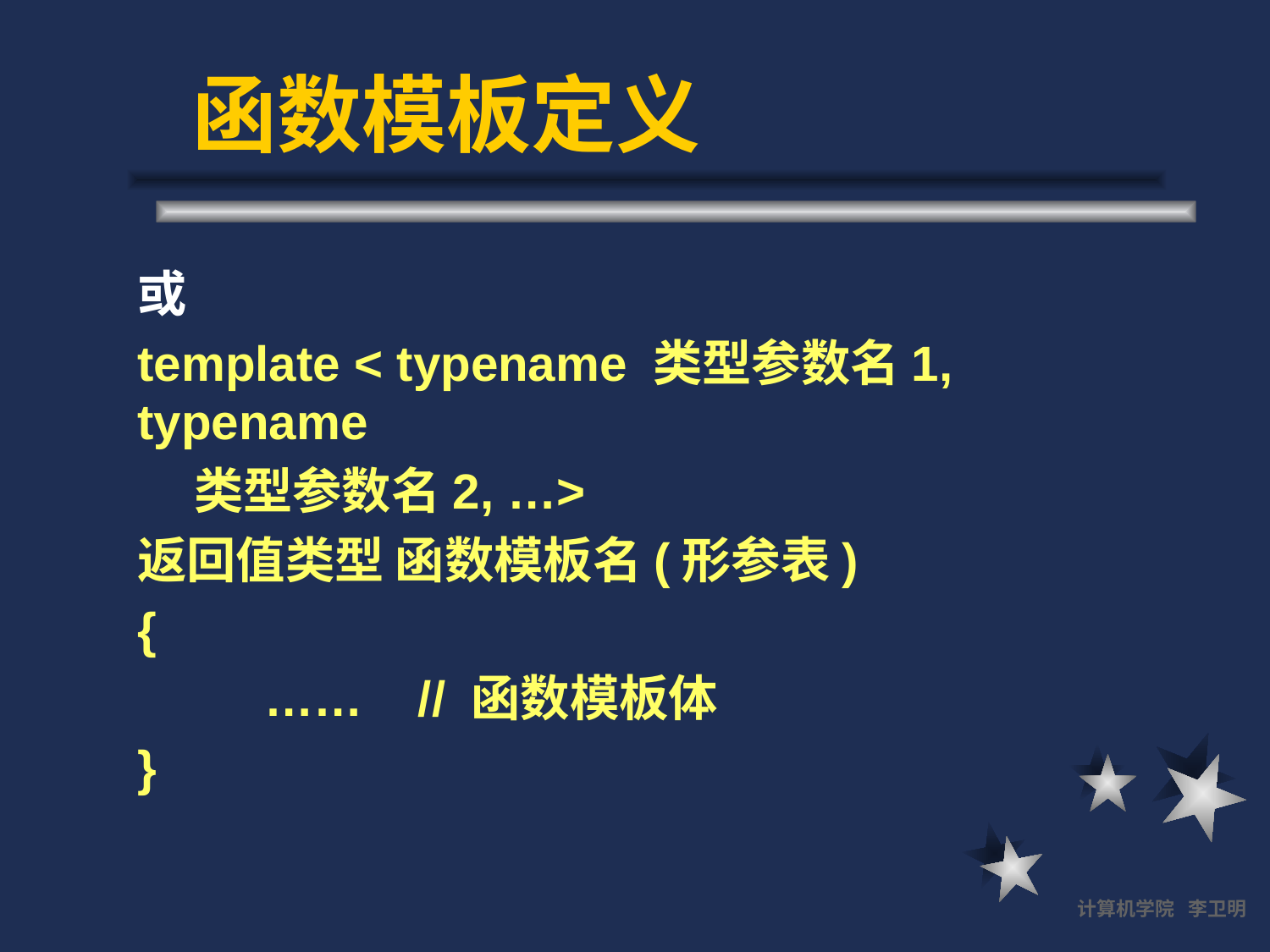

函数模板定义
或
template < typename 类型参数名1, typename
    类型参数名2, …>
返回值类型 函数模板名(形参表)
{
	……    // 函数模板体
}
计算机学院   李卫明